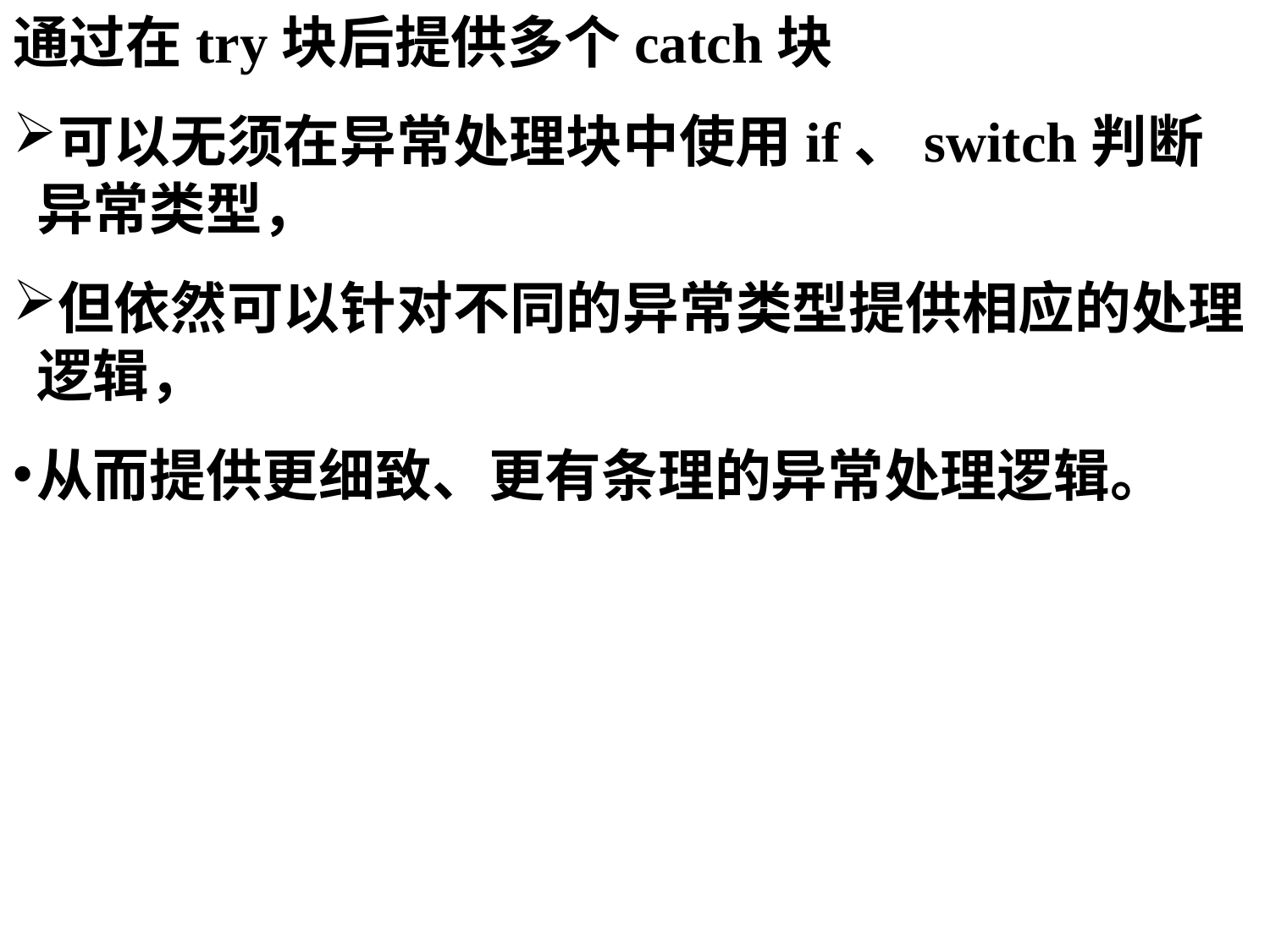

通过在try块后提供多个catch块
可以无须在异常处理块中使用if、switch判断异常类型，
但依然可以针对不同的异常类型提供相应的处理逻辑，
从而提供更细致、更有条理的异常处理逻辑。